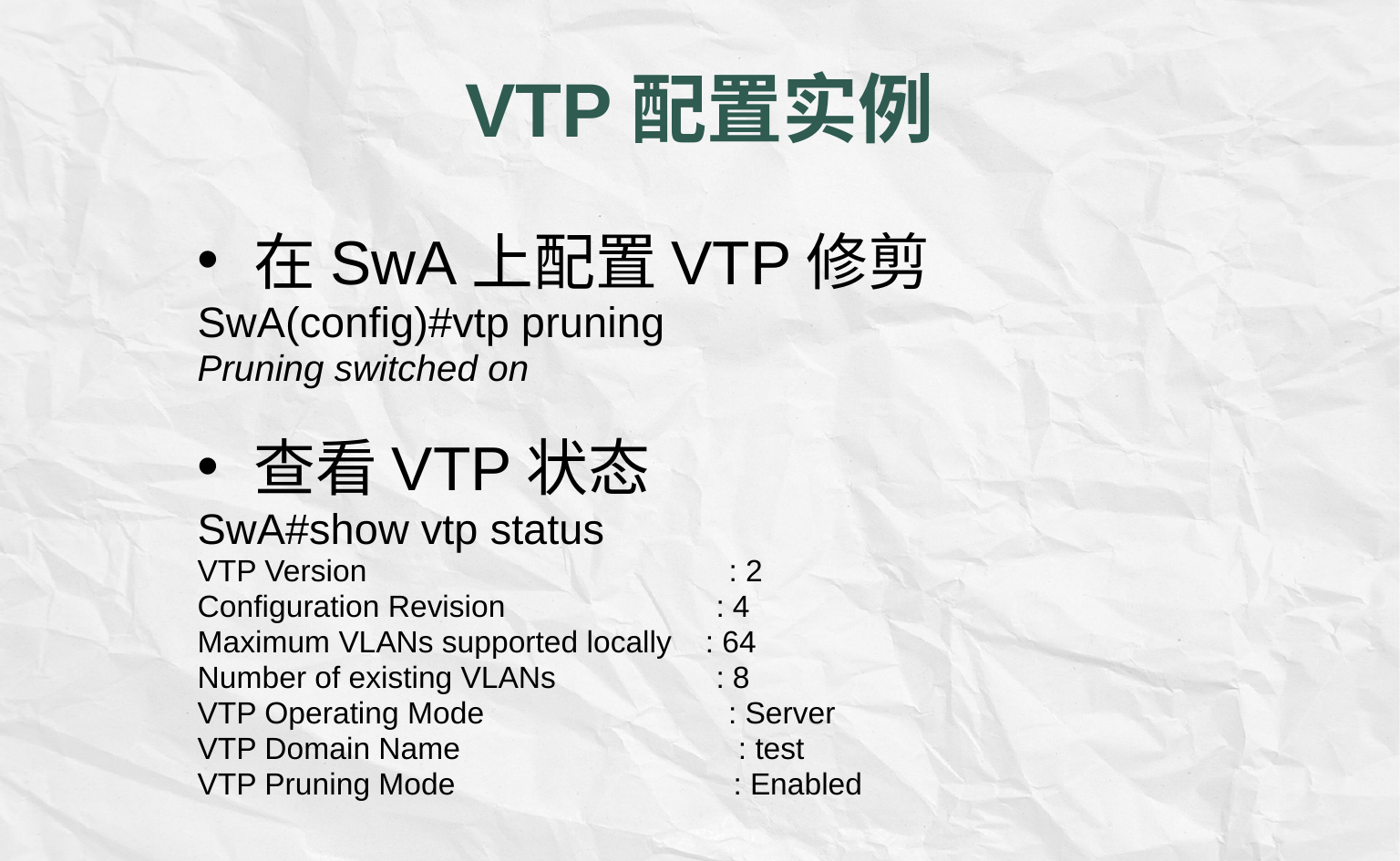

# VTP配置实例
在SwA上配置VTP修剪
SwA(config)#vtp pruning
Pruning switched on

查看VTP状态
SwA#show vtp status
VTP Version                                           : 2
Configuration Revision                         : 4
Maximum VLANs supported locally    : 64
Number of existing VLANs                   : 8
VTP Operating Mode                             : Server
VTP Domain Name                                 : test
VTP Pruning Mode                                 : Enabled

109